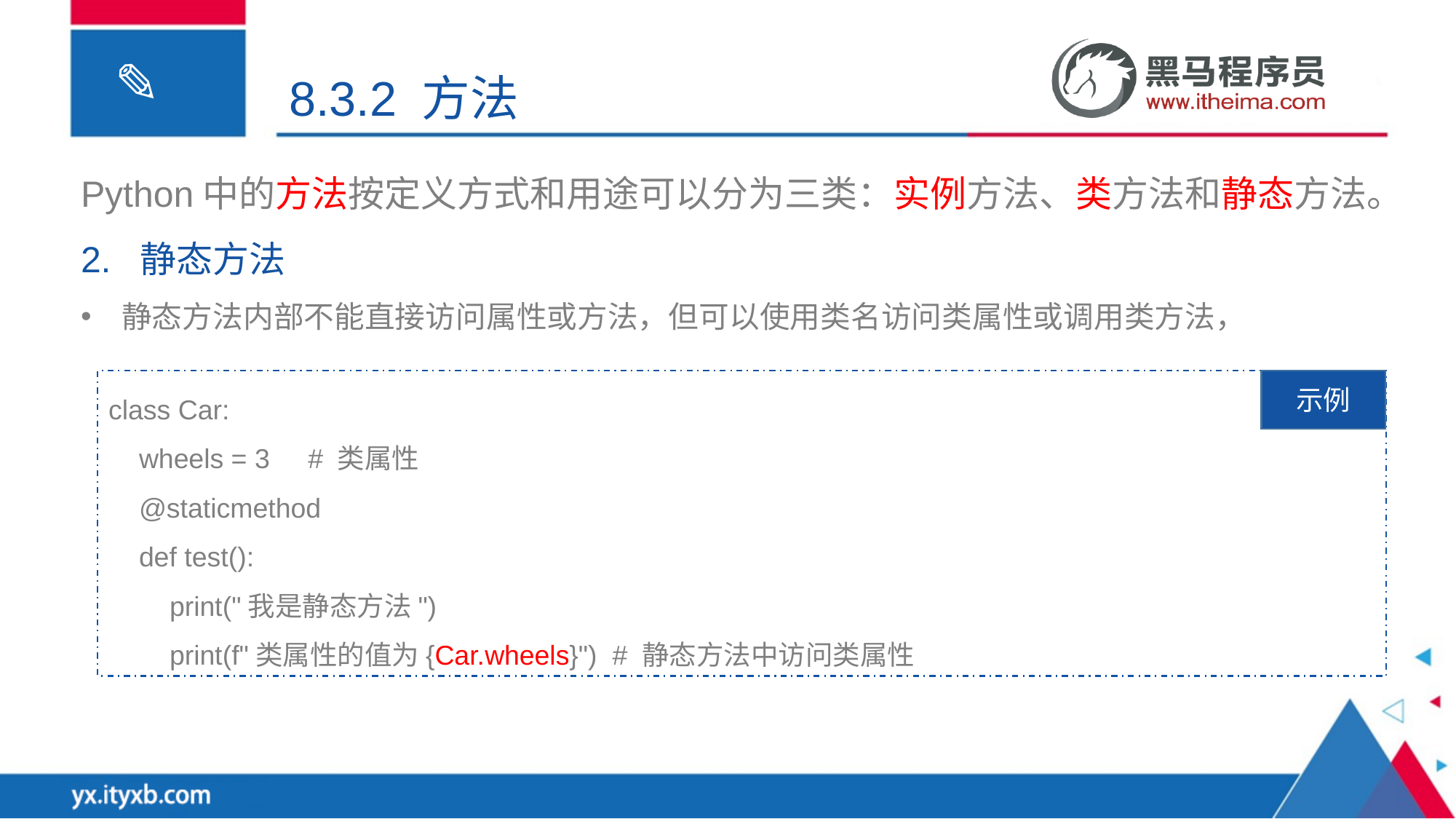

8.3.2 方法
Python中的方法按定义方式和用途可以分为三类：实例方法、类方法和静态方法。
2.  静态方法
静态方法内部不能直接访问属性或方法，但可以使用类名访问类属性或调用类方法，
class Car:
    wheels = 3     # 类属性
    @staticmethod
    def test():
        print("我是静态方法")
        print(f"类属性的值为{Car.wheels}")  # 静态方法中访问类属性
示例